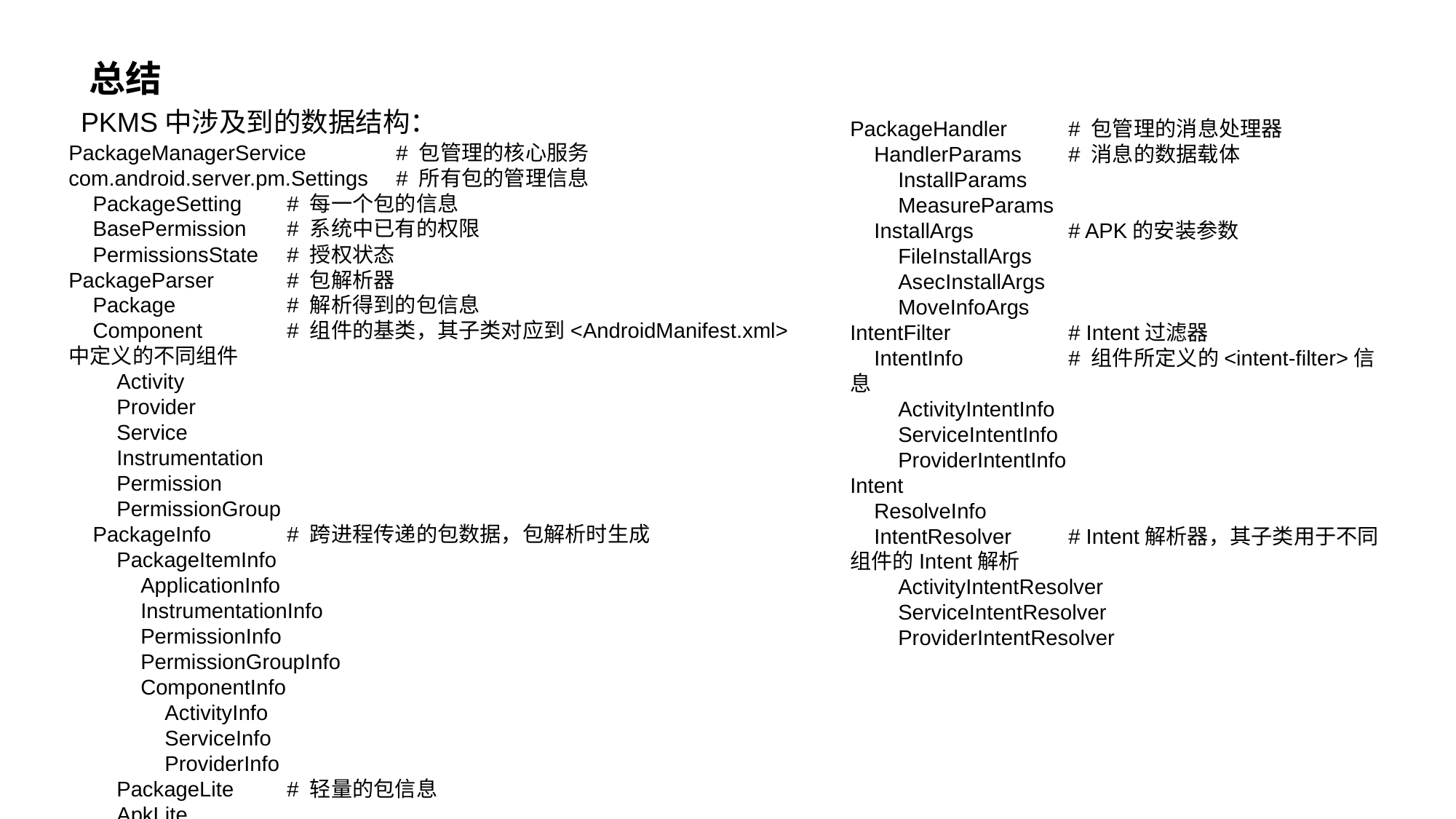

# 总结
PKMS中涉及到的数据结构：
PackageHandler 	# 包管理的消息处理器
    HandlerParams	# 消息的数据载体
        InstallParams
        MeasureParams
    InstallArgs 	# APK的安装参数
        FileInstallArgs
        AsecInstallArgs
        MoveInfoArgs
IntentFilter 		# Intent过滤器
    IntentInfo 	# 组件所定义的<intent-filter>信息
        ActivityIntentInfo
        ServiceIntentInfo
        ProviderIntentInfo
Intent
    ResolveInfo
    IntentResolver 	# Intent解析器，其子类用于不同组件的Intent解析
        ActivityIntentResolver
        ServiceIntentResolver
        ProviderIntentResolver
PackageManagerService	# 包管理的核心服务
com.android.server.pm.Settings	# 所有包的管理信息
    PackageSetting 	# 每一个包的信息
    BasePermission 	# 系统中已有的权限
    PermissionsState 	# 授权状态
PackageParser 	# 包解析器
    Package 	# 解析得到的包信息
    Component 	# 组件的基类，其子类对应到<AndroidManifest.xml>中定义的不同组件
        Activity
        Provider
        Service
        Instrumentation
        Permission
        PermissionGroup
    PackageInfo 	# 跨进程传递的包数据，包解析时生成
        PackageItemInfo
            ApplicationInfo
            InstrumentationInfo
            PermissionInfo
            PermissionGroupInfo
            ComponentInfo
                ActivityInfo
                ServiceInfo
                ProviderInfo
        PackageLite 	# 轻量的包信息
        ApkLite